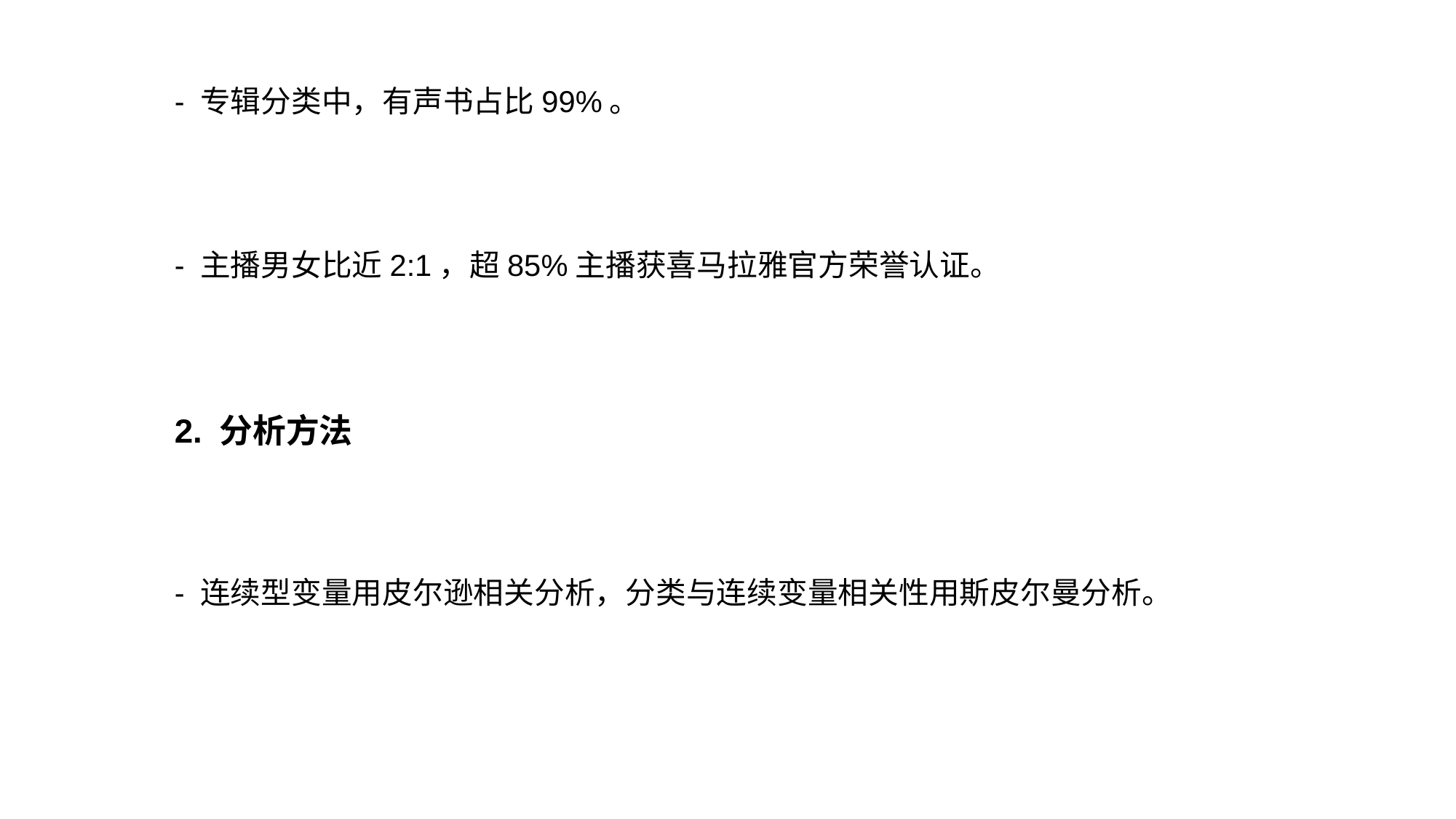

- 专辑分类中，有声书占比99%。

- 主播男女比近2:1，超85%主播获喜马拉雅官方荣誉认证。
2. 分析方法
- 连续型变量用皮尔逊相关分析，分类与连续变量相关性用斯皮尔曼分析。